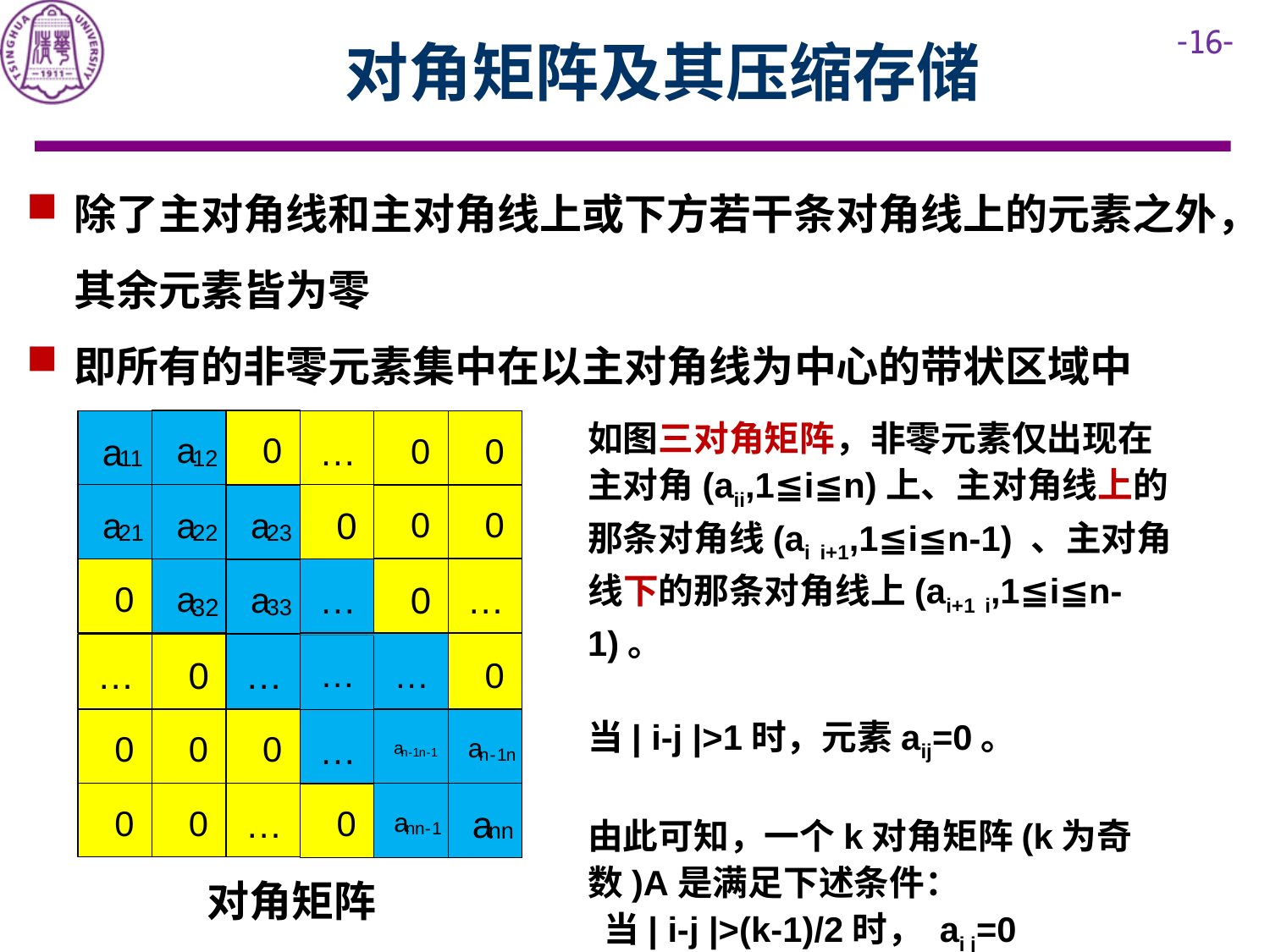

对角矩阵及其压缩存储
除了主对角线和主对角线上或下方若干条对角线上的元素之外，其余元素皆为零
即所有的非零元素集中在以主对角线为中心的带状区域中
如图三对角矩阵，非零元素仅出现在主对角(aii,1≦i≦n)上、主对角线上的那条对角线(ai i+1,1≦i≦n-1) 、主对角线下的那条对角线上(ai+1 i,1≦i≦n-1)。

当| i-j |>1时，元素aij=0。

由此可知，一个k对角矩阵(k为奇数)A是满足下述条件：
 当| i-j |>(k-1)/2时， ai j=0

a
0
a
…
0
0
12
11

0
0
0
a
a
a
21
22
23

…
0
…
0
a
a
32
33

…
0
…
…
…
0

0
0
0
…
a
a
n
-
1
n
n
-
1
n
-
1

…
0
0
a
0
a
nn
nn
-
1
对角矩阵